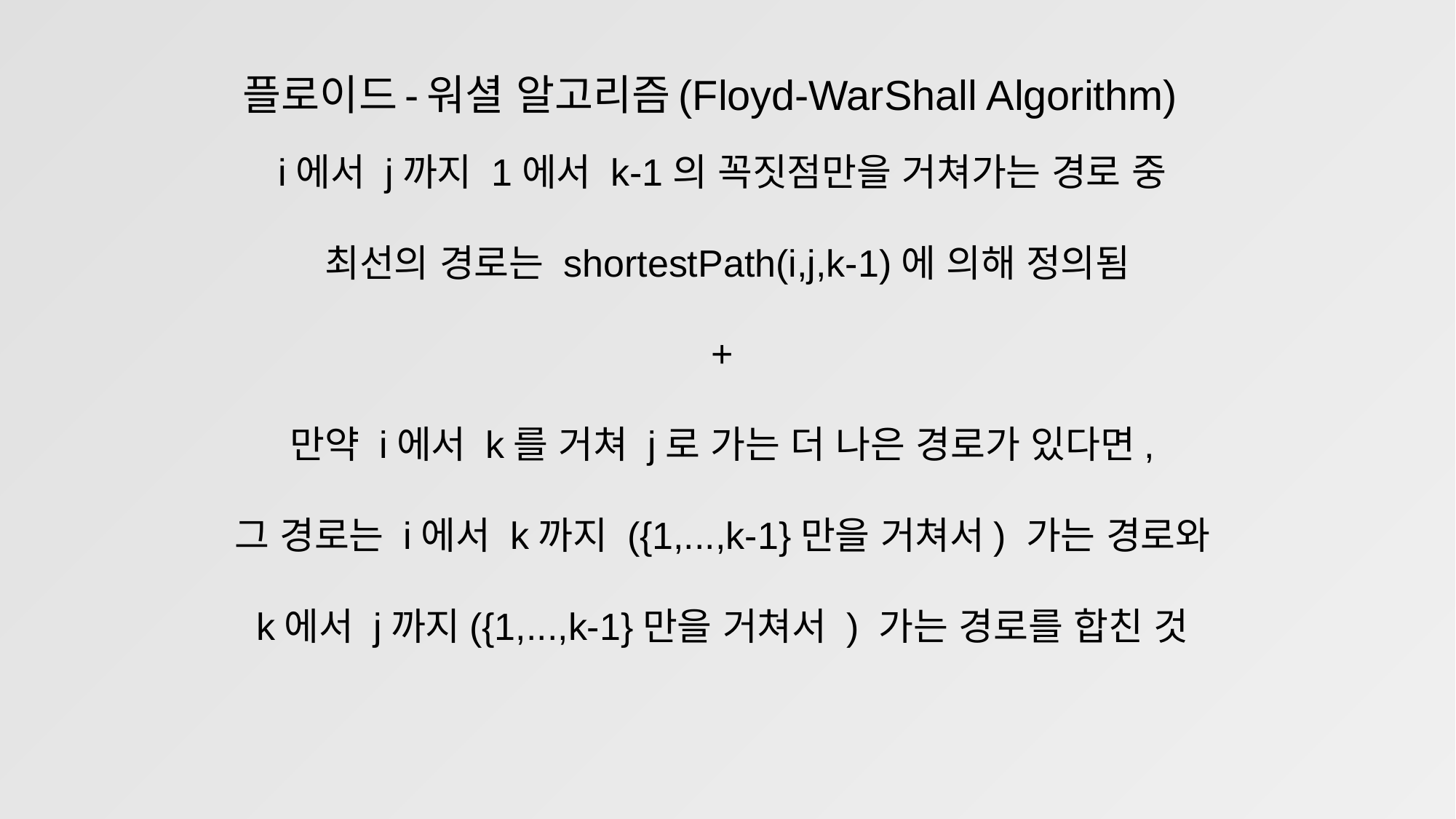

플로이드-워셜 알고리즘(Floyd-WarShall Algorithm)
i에서 j까지 1에서 k-1의 꼭짓점만을 거쳐가는 경로 중

최선의 경로는 shortestPath(i,j,k-1)에 의해 정의됨

+

만약 i에서 k를 거쳐 j로 가는 더 나은 경로가 있다면,

그 경로는 i에서 k까지 ({1,...,k-1}만을 거쳐서) 가는 경로와

k에서 j까지({1,...,k-1}만을 거쳐서 ) 가는 경로를 합친 것